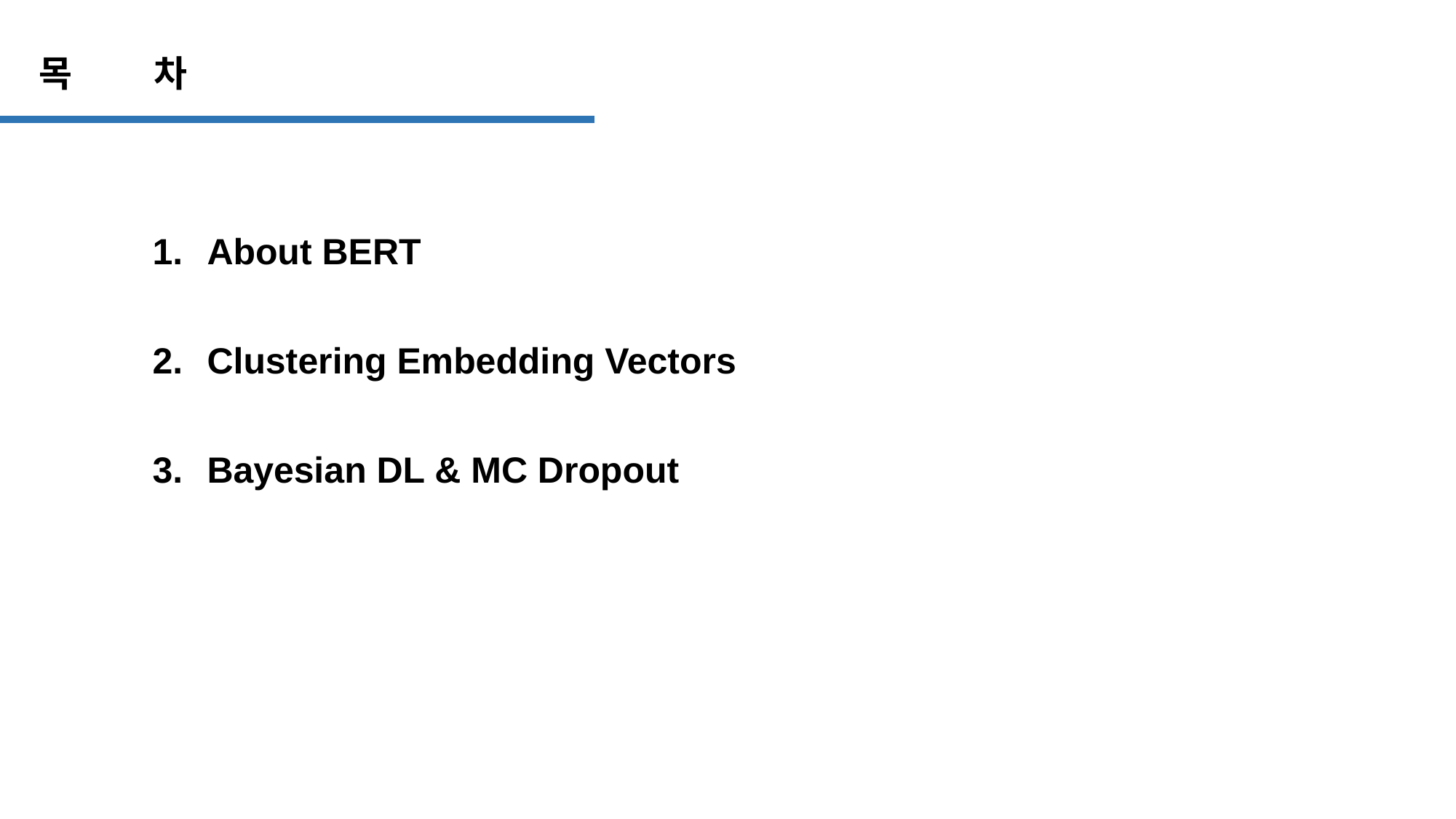

목        차
About BERT
Clustering Embedding Vectors
Bayesian DL & MC Dropout